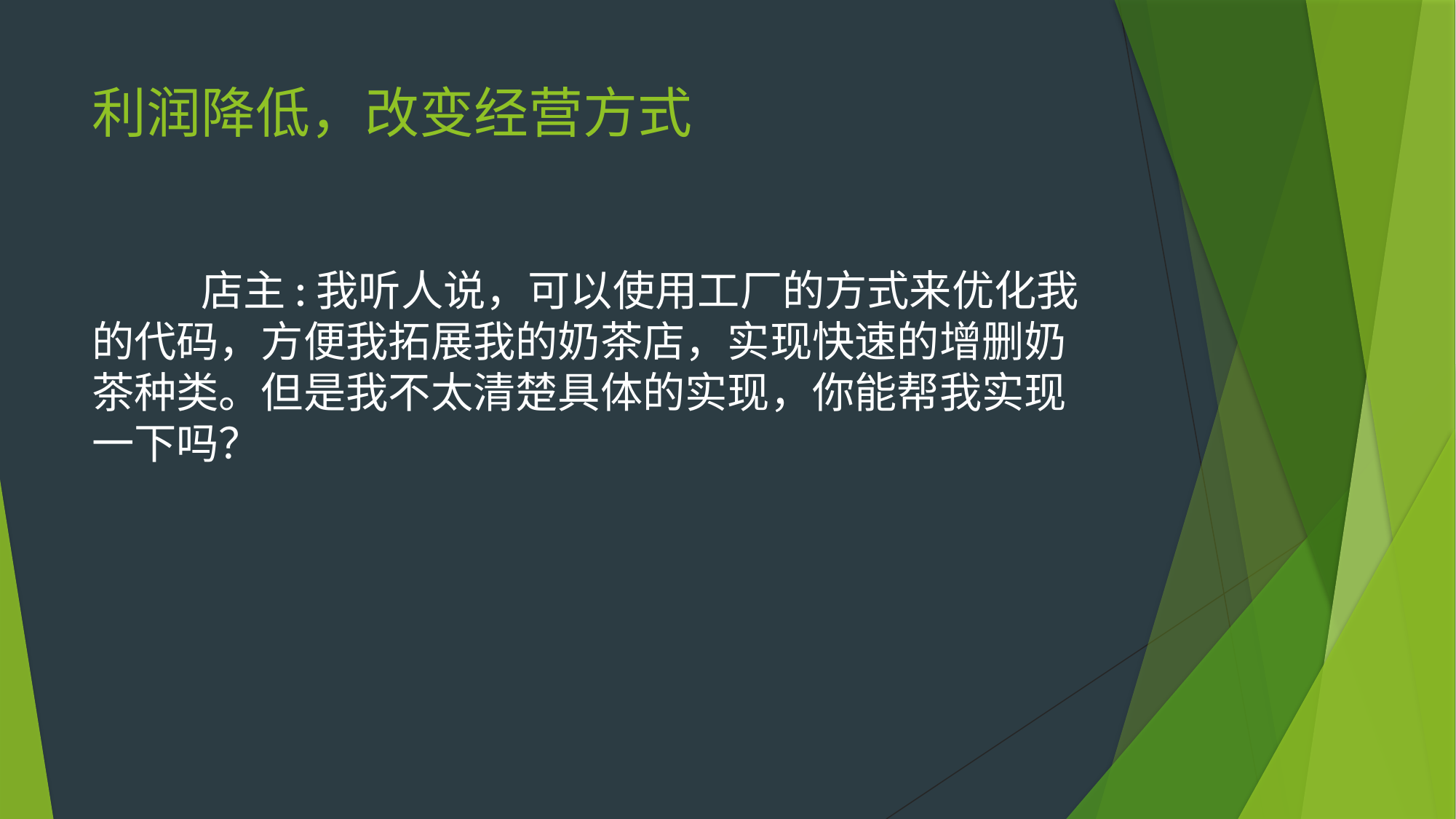

# 利润降低，改变经营方式
	店主:我听人说，可以使用工厂的方式来优化我的代码，方便我拓展我的奶茶店，实现快速的增删奶茶种类。但是我不太清楚具体的实现，你能帮我实现一下吗？